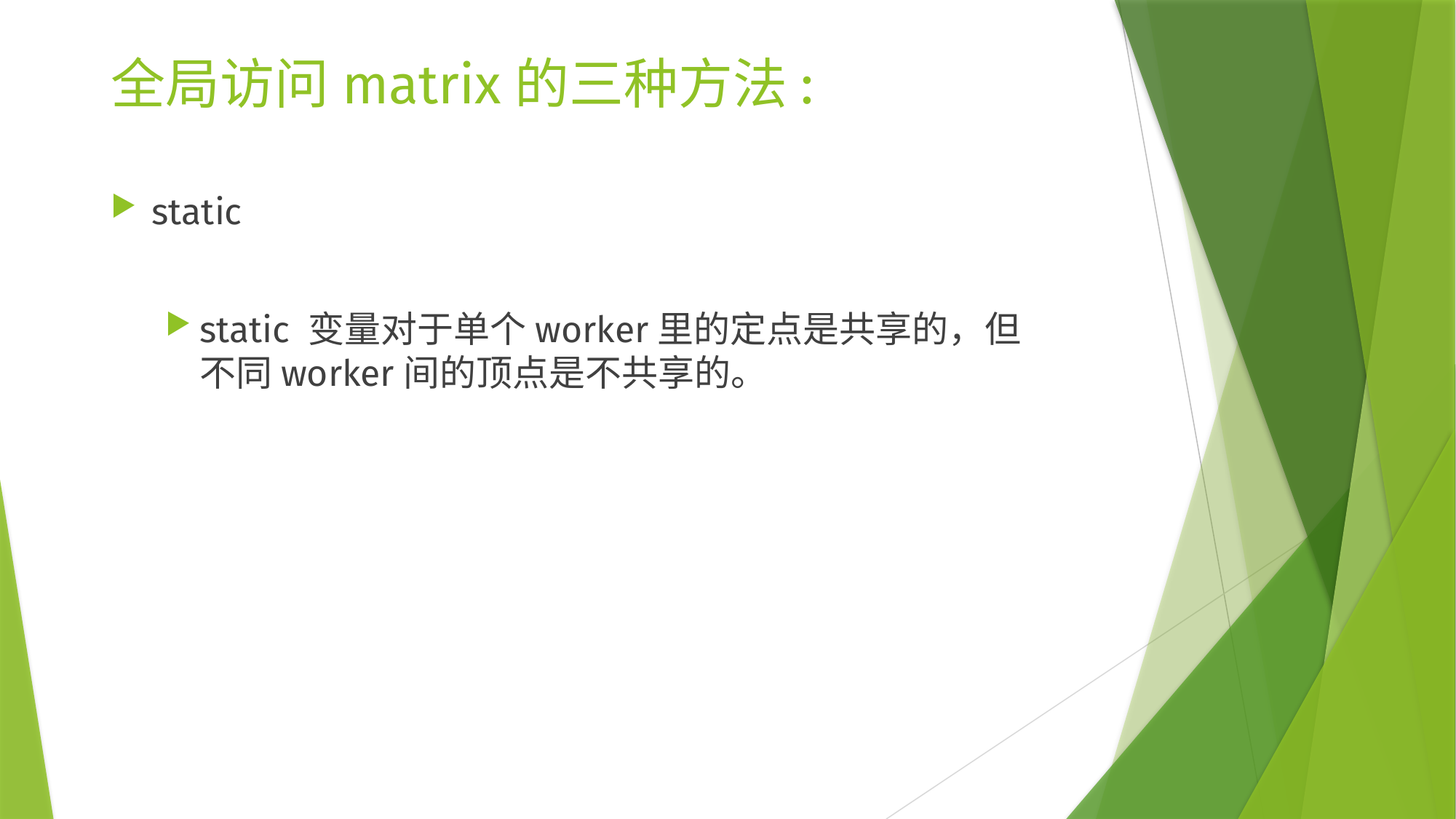

# 全局访问matrix的三种方法:
static

static 变量对于单个worker里的定点是共享的，但不同worker间的顶点是不共享的。